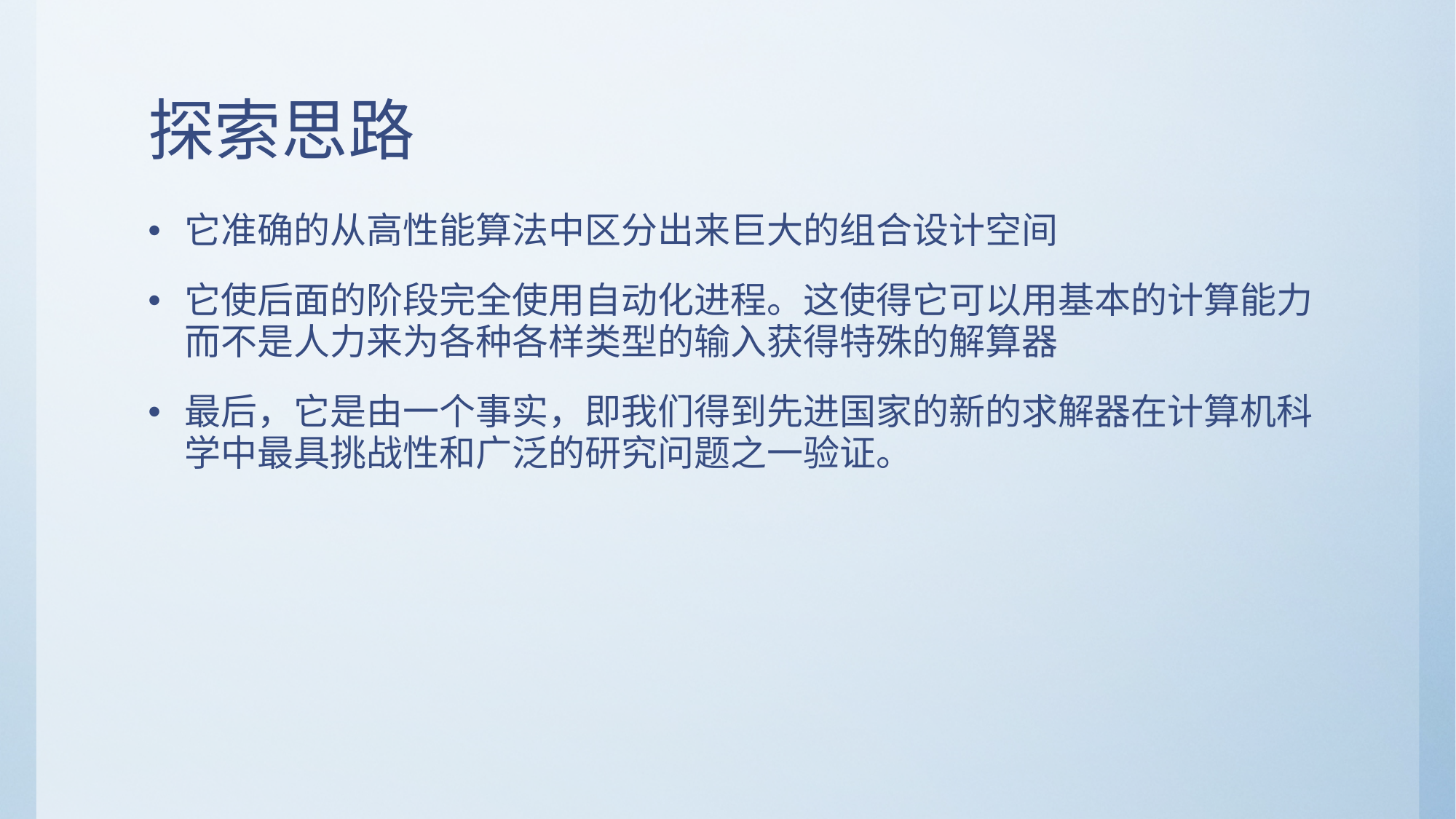

# 探索思路
它准确的从高性能算法中区分出来巨大的组合设计空间
它使后面的阶段完全使用自动化进程。这使得它可以用基本的计算能力而不是人力来为各种各样类型的输入获得特殊的解算器
最后，它是由一个事实，即我们得到先进国家的新的求解器在计算机科学中最具挑战性和广泛的研究问题之一验证。